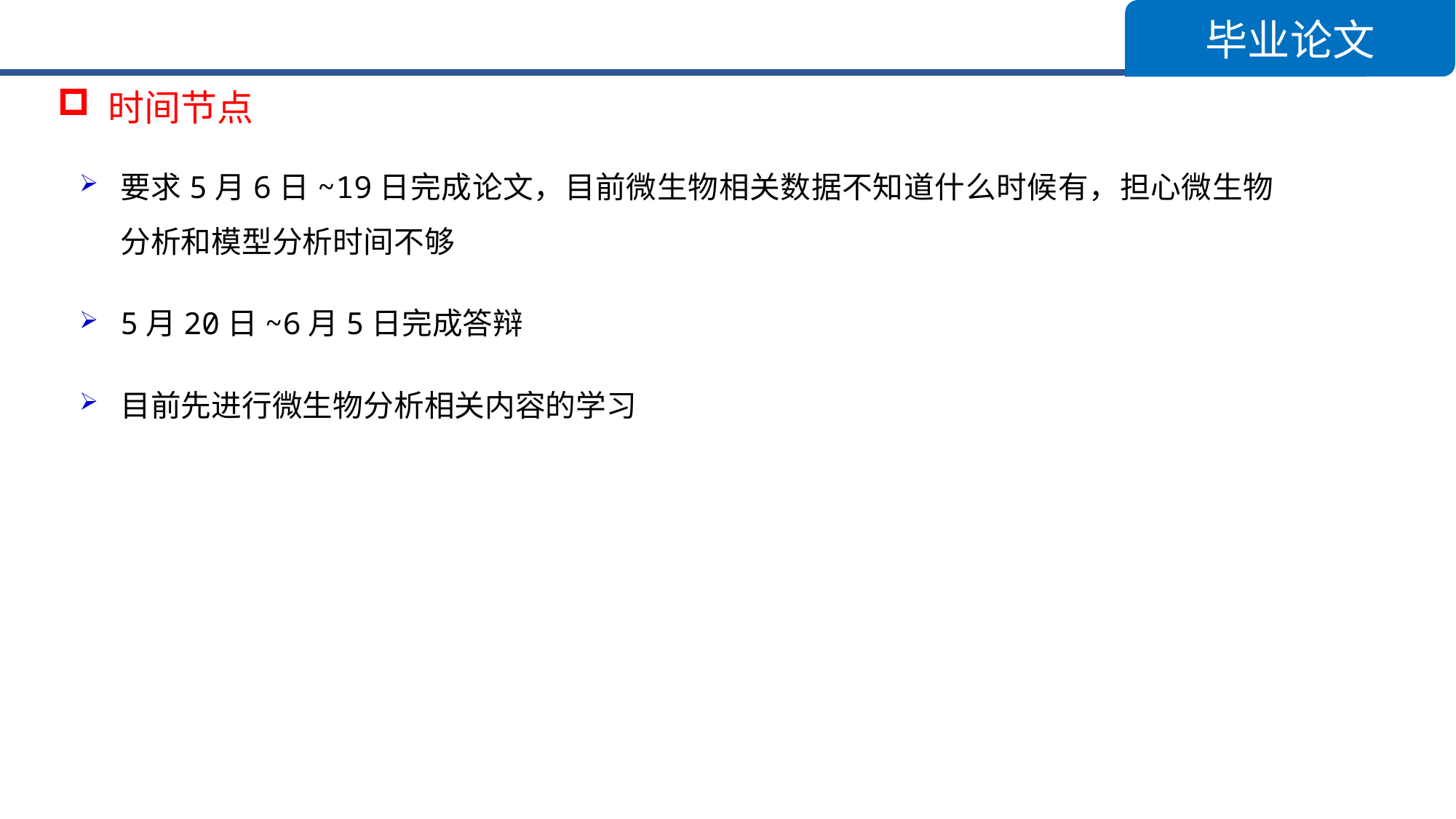

毕业论文

 时间节点
要求5月6日~19日完成论文，目前微生物相关数据不知道什么时候有，担心微生物分析和模型分析时间不够
5月20日~6月5日完成答辩
目前先进行微生物分析相关内容的学习